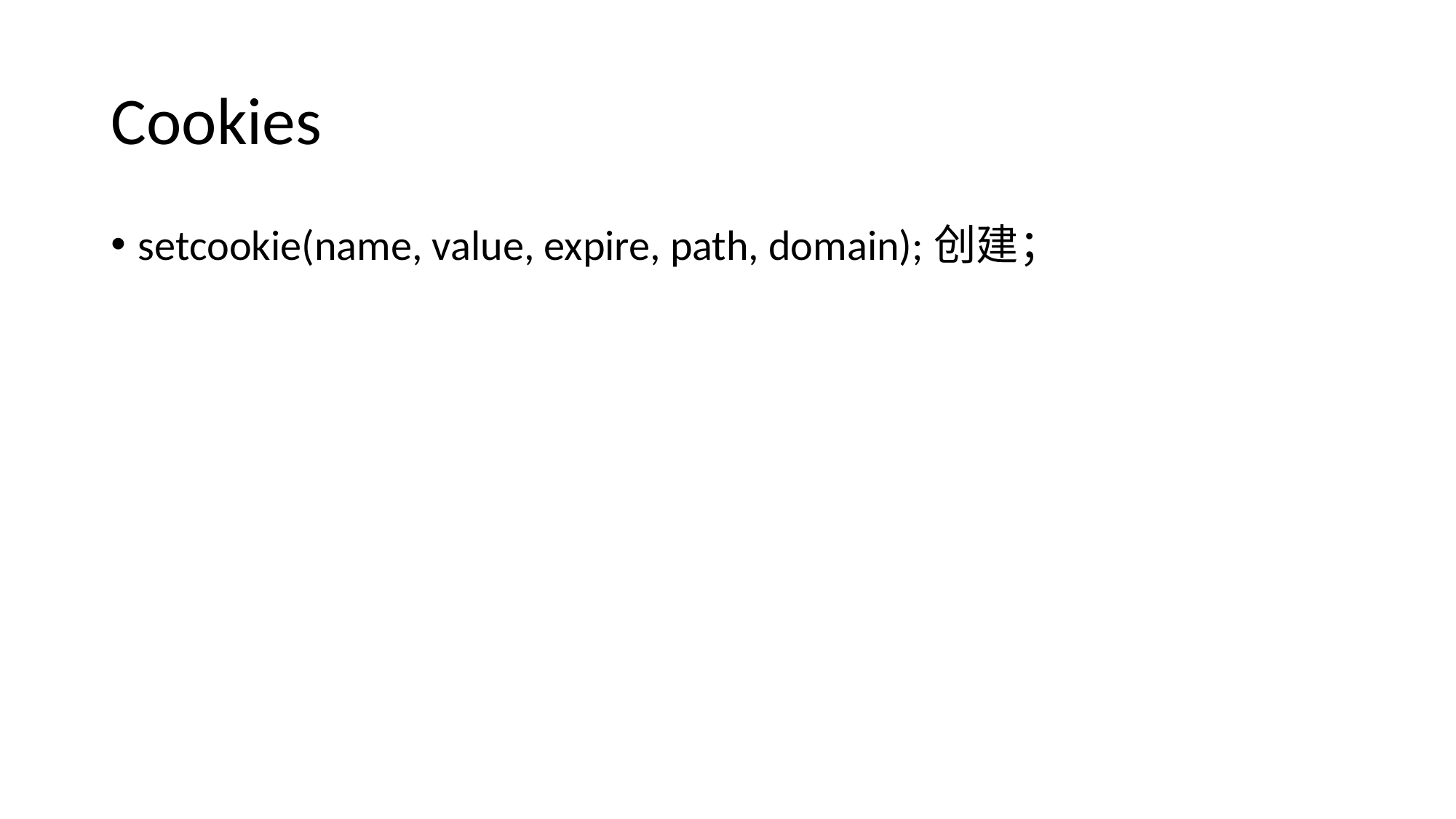

# Cookies
setcookie(name, value, expire, path, domain);创建；